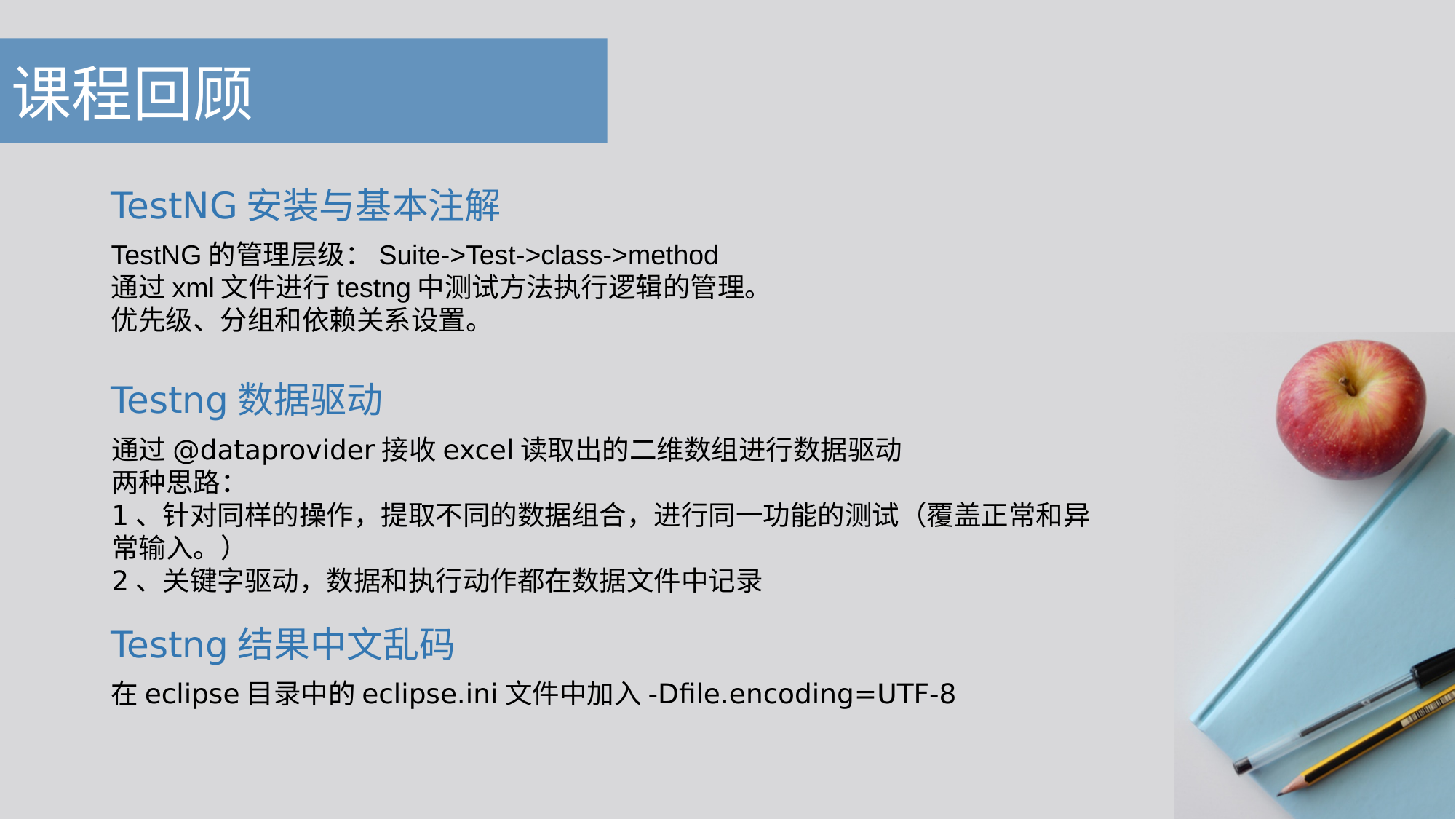

# 课程回顾
TestNG安装与基本注解
TestNG的管理层级：Suite->Test->class->method
通过xml文件进行testng中测试方法执行逻辑的管理。
优先级、分组和依赖关系设置。
Testng数据驱动
通过@dataprovider接收excel读取出的二维数组进行数据驱动
两种思路：
1、针对同样的操作，提取不同的数据组合，进行同一功能的测试（覆盖正常和异常输入。）
2、关键字驱动，数据和执行动作都在数据文件中记录
Testng结果中文乱码
在eclipse目录中的eclipse.ini文件中加入-Dfile.encoding=UTF-8